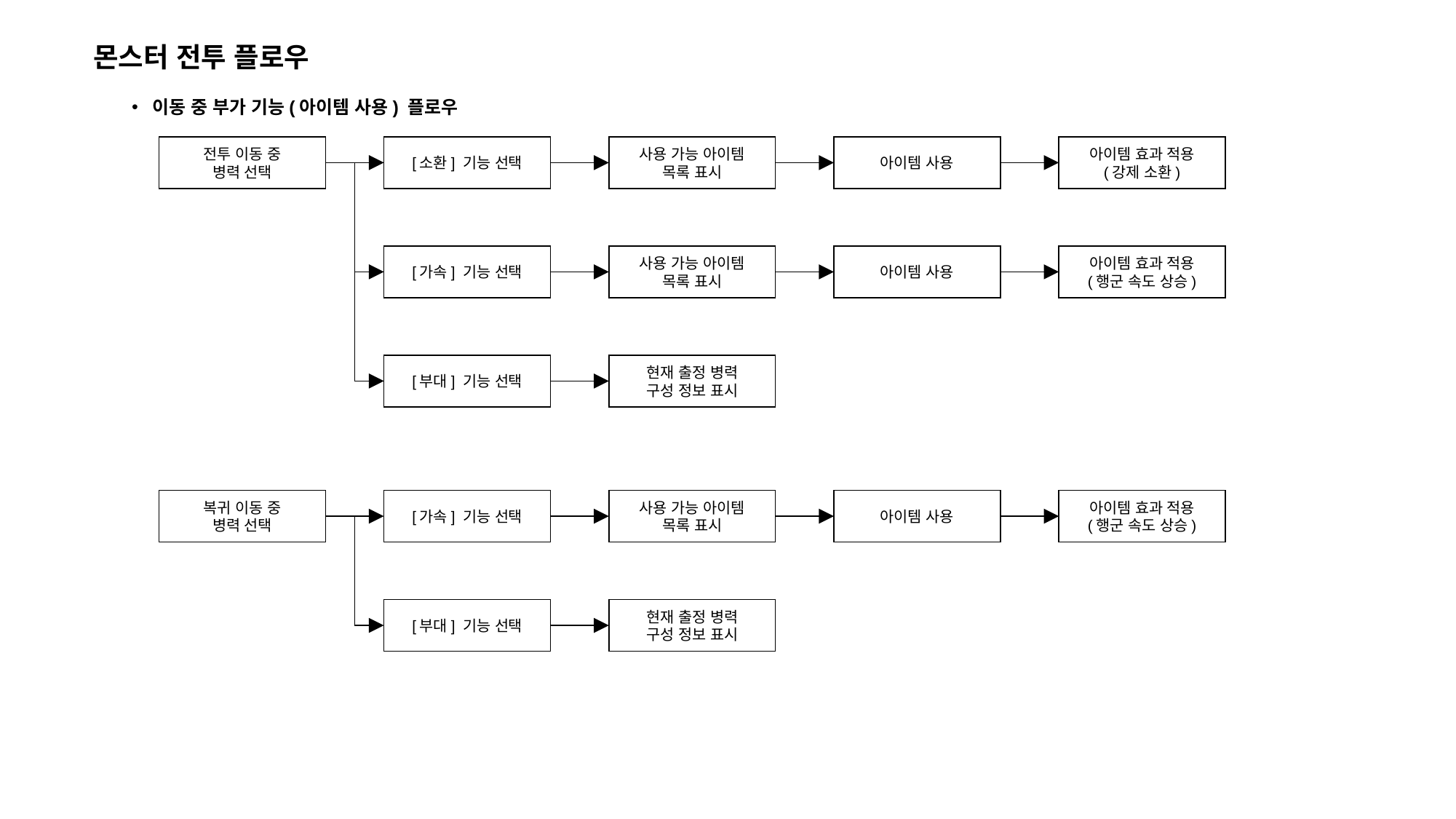

몬스터 전투 플로우
이동 중 부가 기능(아이템 사용) 플로우
전투 이동 중
병력 선택
[소환] 기능 선택
사용 가능 아이템
목록 표시
아이템 사용
아이템 효과 적용
(강제 소환)
[가속] 기능 선택
사용 가능 아이템
목록 표시
아이템 사용
아이템 효과 적용
(행군 속도 상승)
[부대] 기능 선택
현재 출정 병력
구성 정보 표시
복귀 이동 중
병력 선택
[가속] 기능 선택
사용 가능 아이템
목록 표시
아이템 사용
아이템 효과 적용
(행군 속도 상승)
[부대] 기능 선택
현재 출정 병력
구성 정보 표시